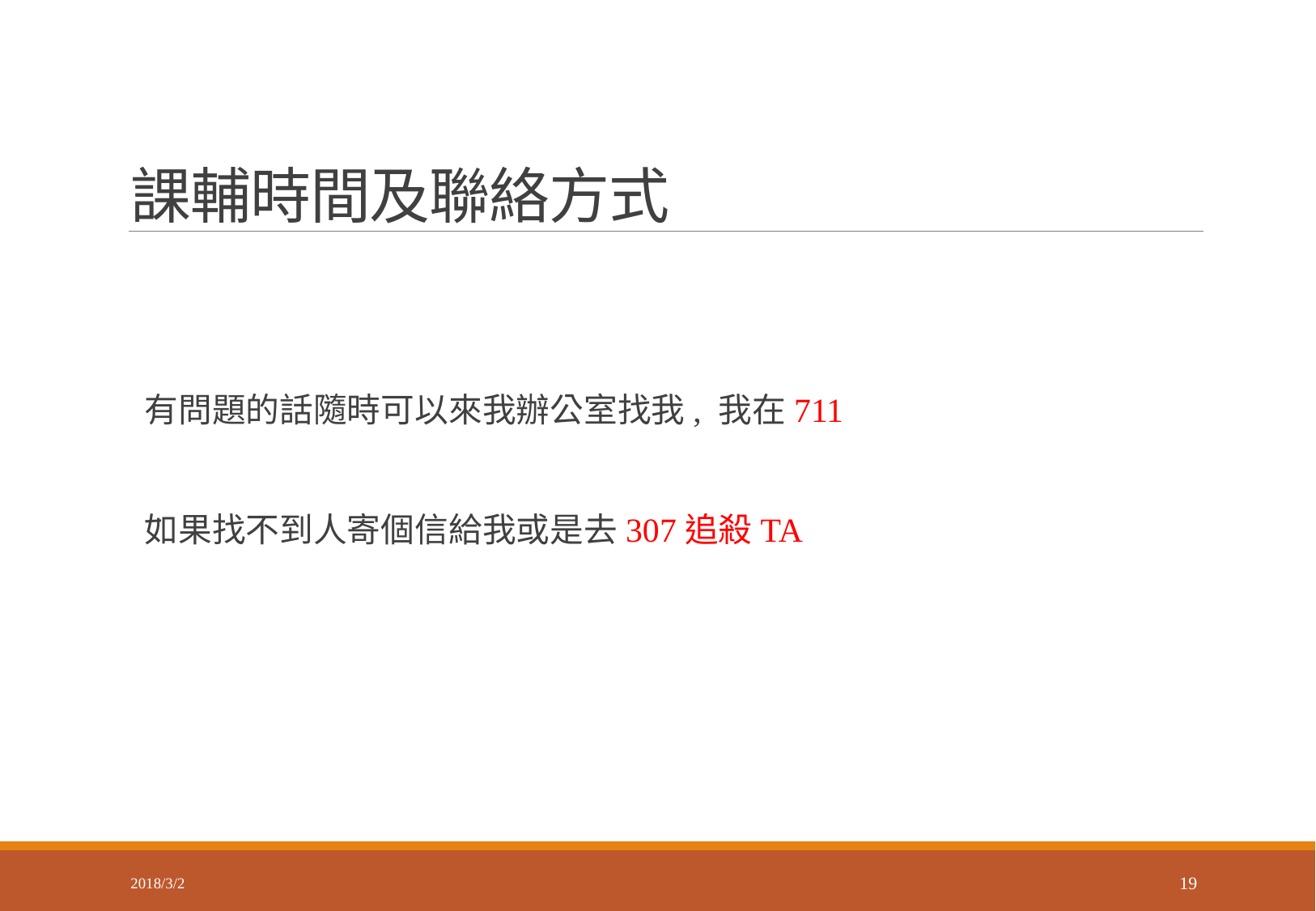

# 課輔時間及聯絡方式

有問題的話隨時可以來我辦公室找我, 我在711

如果找不到人寄個信給我或是去307追殺TA
2018/3/2
19